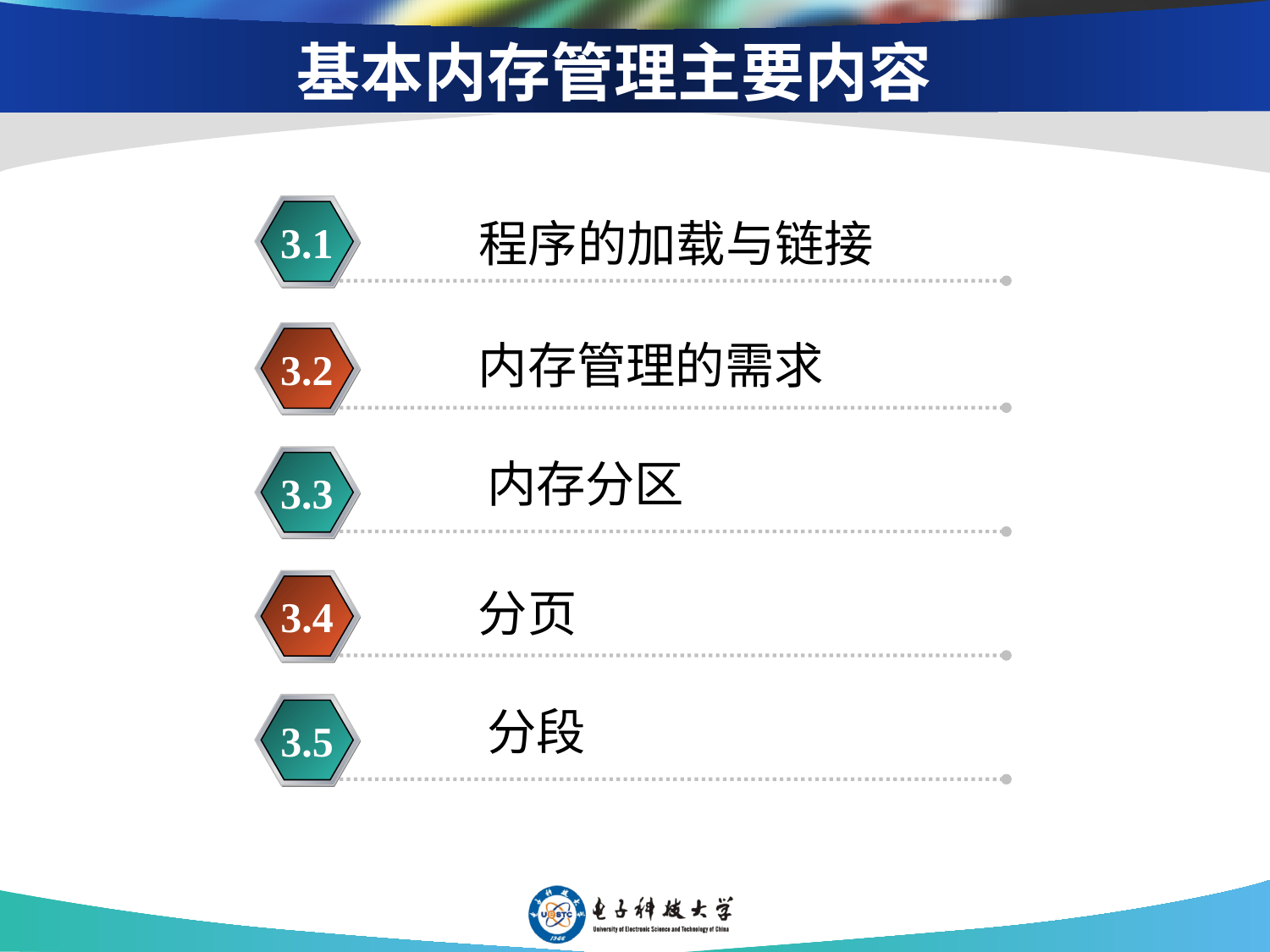

# 基本内存管理主要内容

程序的加载与链接
3.1

3.2

内存管理的需求

3.3

内存分区

3.4

分页

3.5

分段